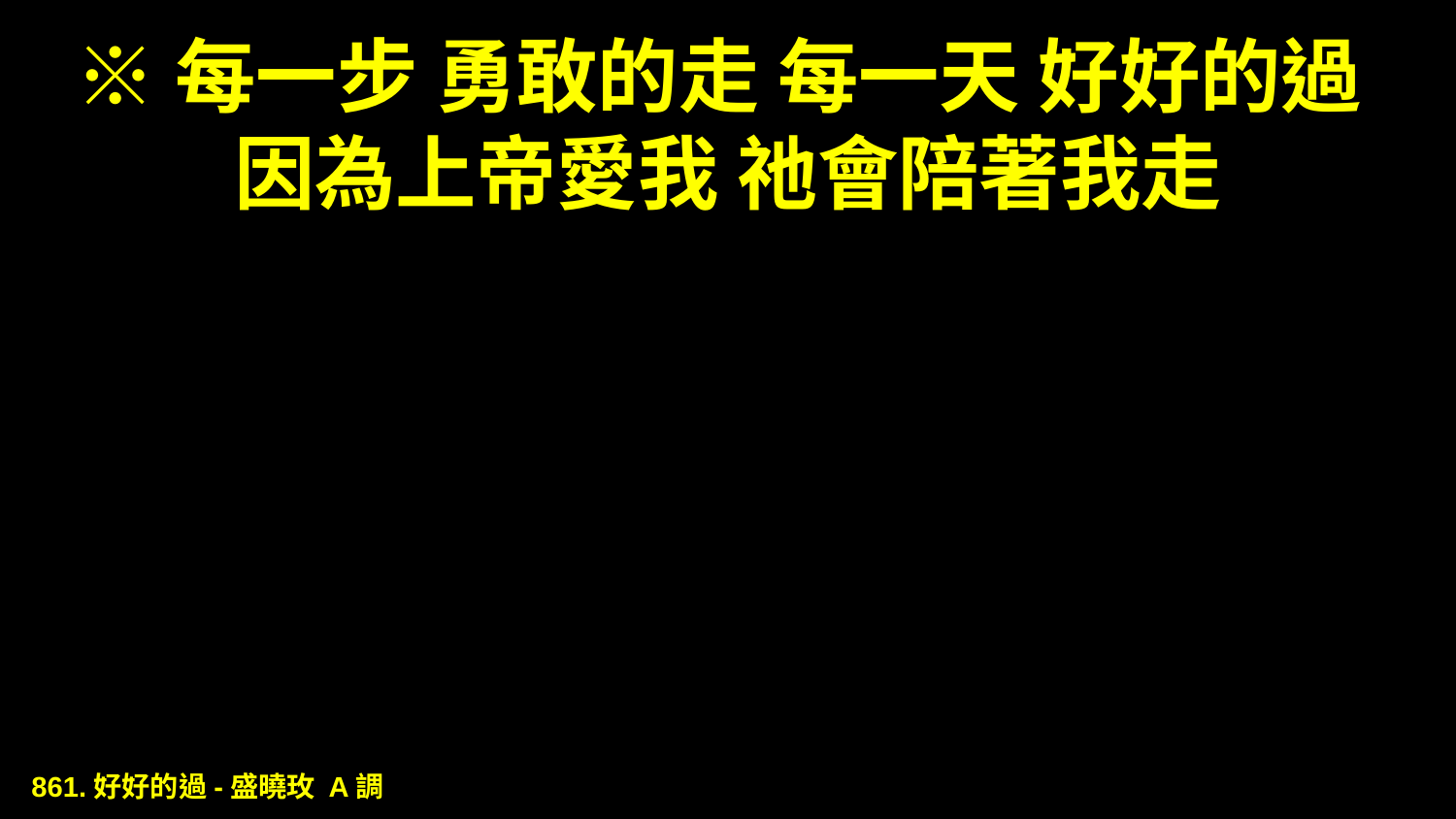

# ※每一步 勇敢的走 每一天 好好的過 因為上帝愛我 祂會陪著我走
861.好好的過-盛曉玫 A調